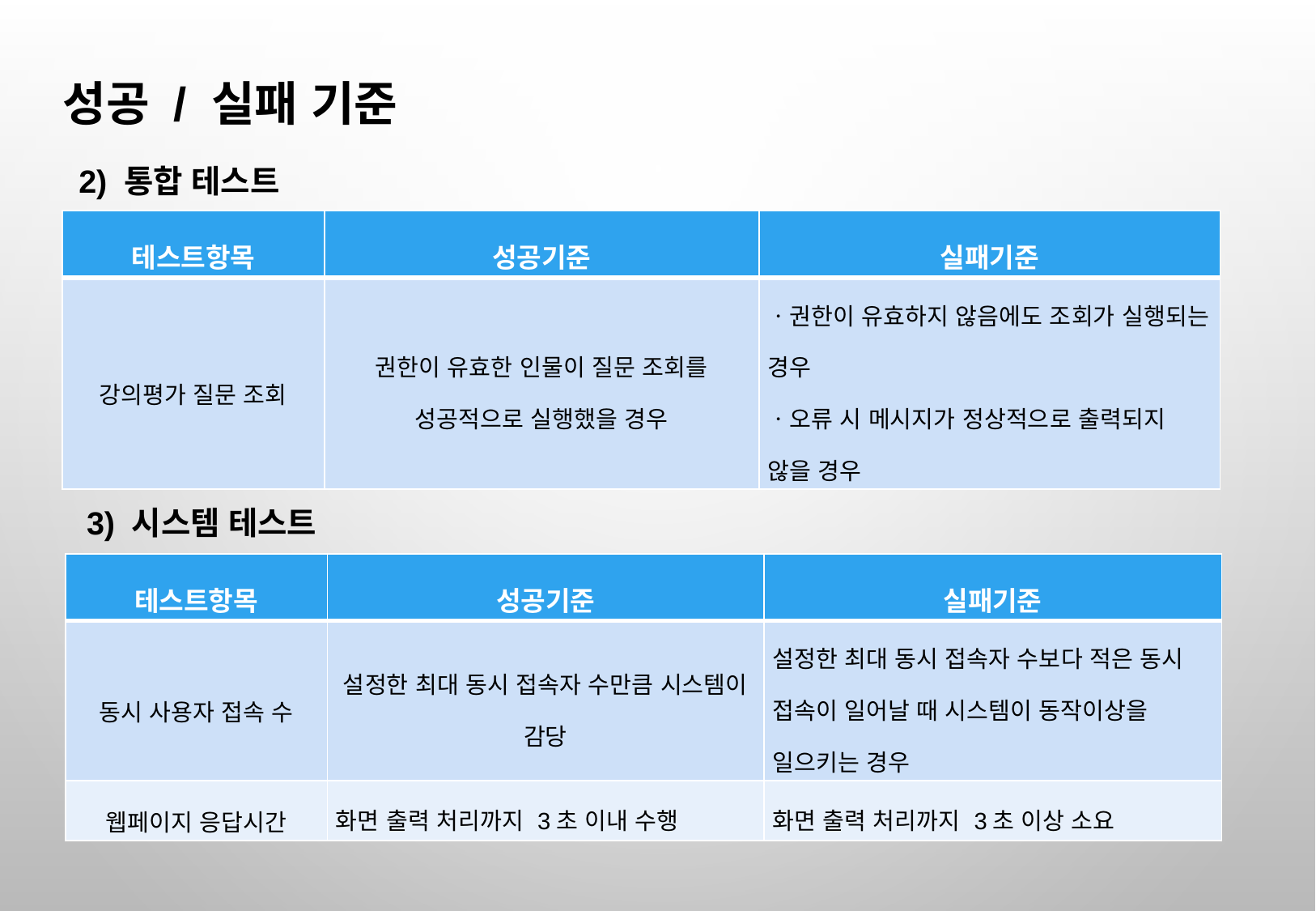

성공 / 실패 기준
2) 통합 테스트

| 테스트항목 | 성공기준 | 실패기준 |
| --- | --- | --- |
| 강의평가 질문 조회 | 권한이 유효한 인물이 질문 조회를 성공적으로 실행했을 경우 | ㆍ권한이 유효하지 않음에도 조회가 실행되는 경우 ㆍ오류 시 메시지가 정상적으로 출력되지 않을 경우 |
3) 시스템 테스트

| 테스트항목 | 성공기준 | 실패기준 |
| --- | --- | --- |
| 동시 사용자 접속 수 | 설정한 최대 동시 접속자 수만큼 시스템이 감당 | 설정한 최대 동시 접속자 수보다 적은 동시 접속이 일어날 때 시스템이 동작이상을 일으키는 경우 |
| 웹페이지 응답시간 | 화면 출력 처리까지 3초 이내 수행 | 화면 출력 처리까지 3초 이상 소요 |
50